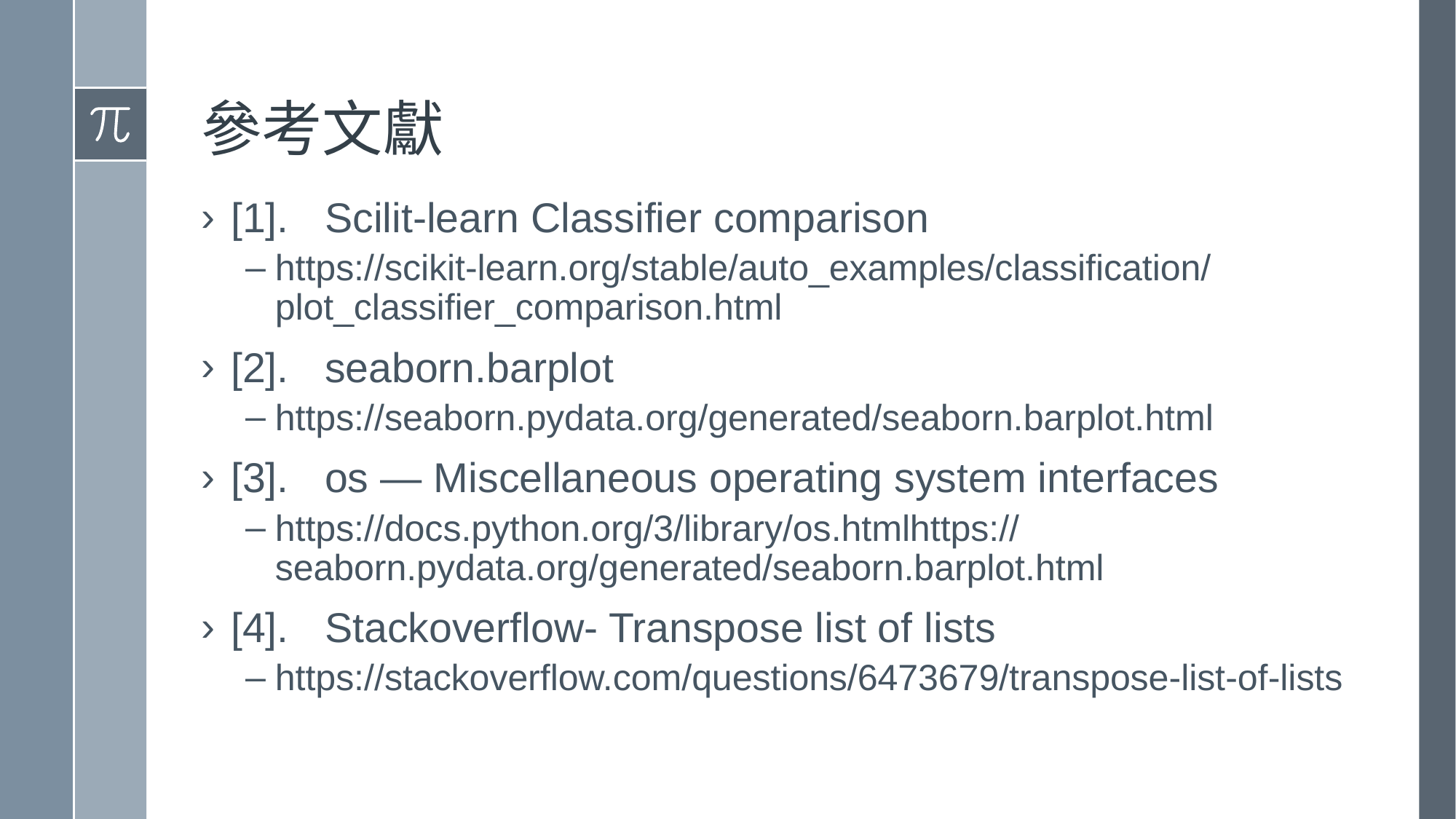

# 參考文獻
[1].	Scilit-learn Classifier comparison
https://scikit-learn.org/stable/auto_examples/classification/plot_classifier_comparison.html
[2].	seaborn.barplot
https://seaborn.pydata.org/generated/seaborn.barplot.html
[3].	os — Miscellaneous operating system interfaces
https://docs.python.org/3/library/os.htmlhttps://seaborn.pydata.org/generated/seaborn.barplot.html
[4].	Stackoverflow- Transpose list of lists
https://stackoverflow.com/questions/6473679/transpose-list-of-lists